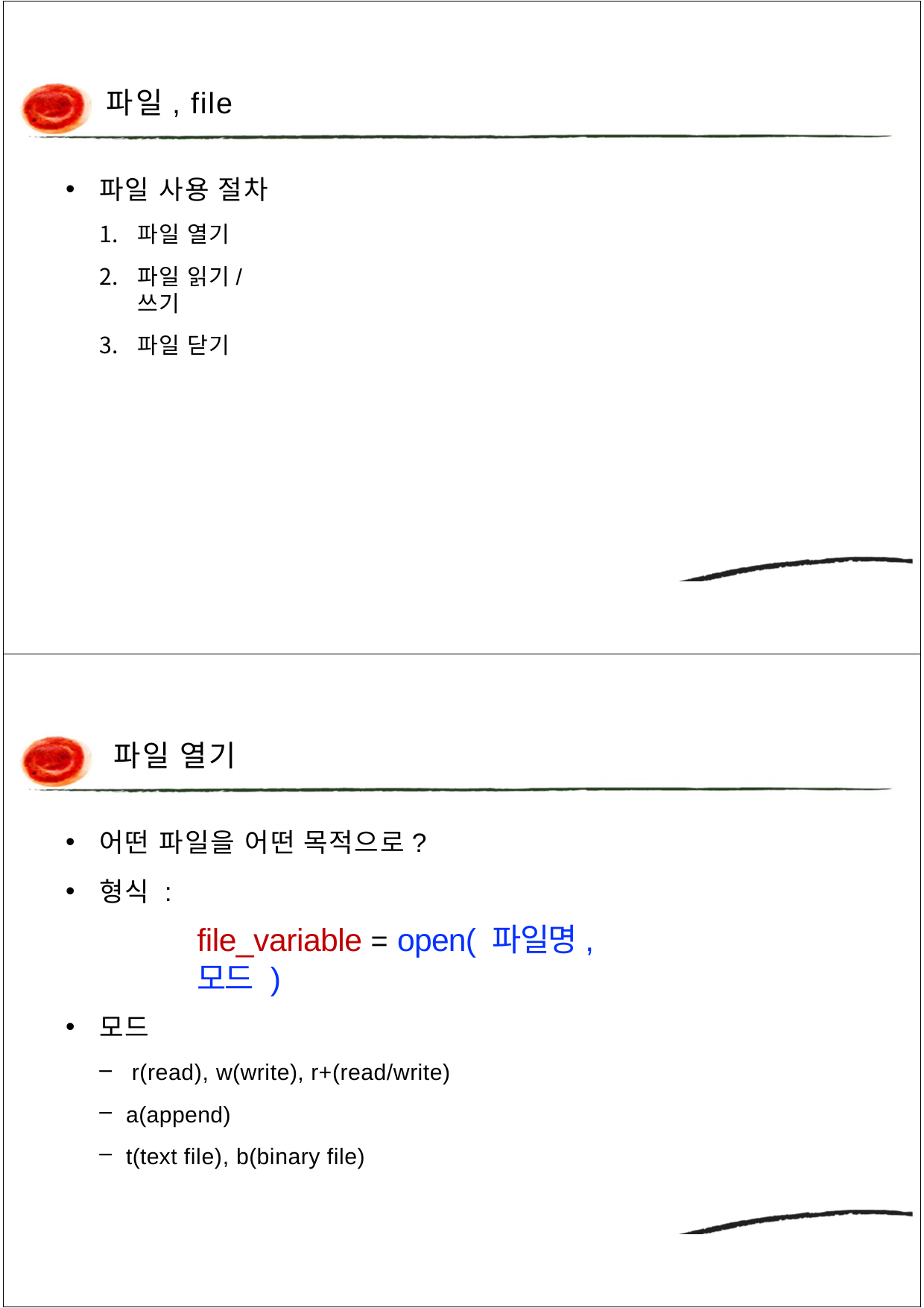

파일, file

파일 사용 절차
파일 열기
파일 읽기/쓰기
파일 닫기

파일 열기

어떤 파일을 어떤 목적으로?
형식 :
file_variable = open( 파일명, 모드 )
모드
r(read), w(write), r+(read/write)
a(append)
t(text file), b(binary file)